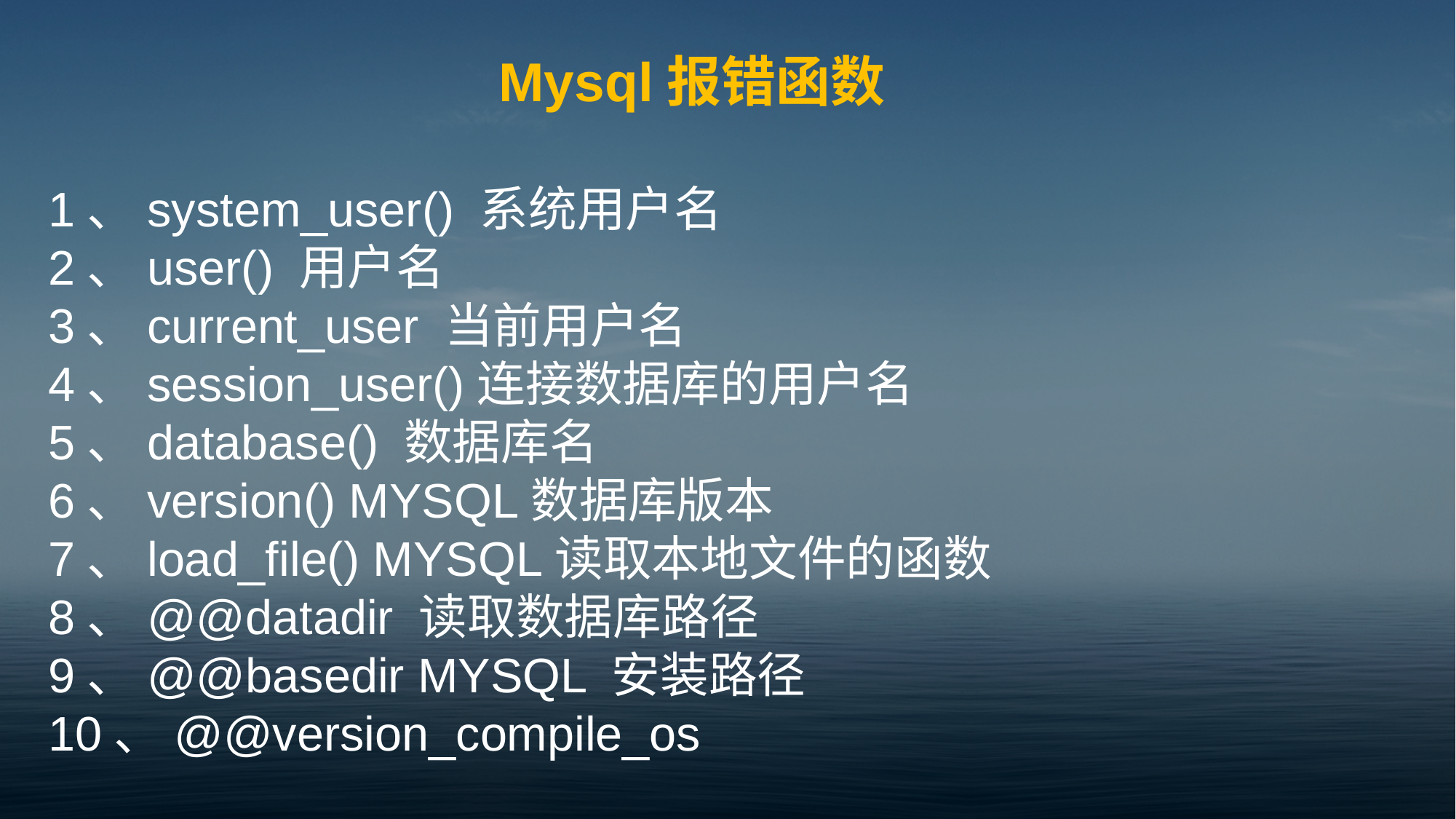

Mysql报错函数

1、system_user() 系统用户名
2、user() 用户名
3、current_user 当前用户名
4、session_user()连接数据库的用户名
5、database() 数据库名
6、version() MYSQL数据库版本
7、load_file() MYSQL读取本地文件的函数
8、@@datadir 读取数据库路径
9、@@basedir MYSQL 安装路径
10、@@version_compile_os